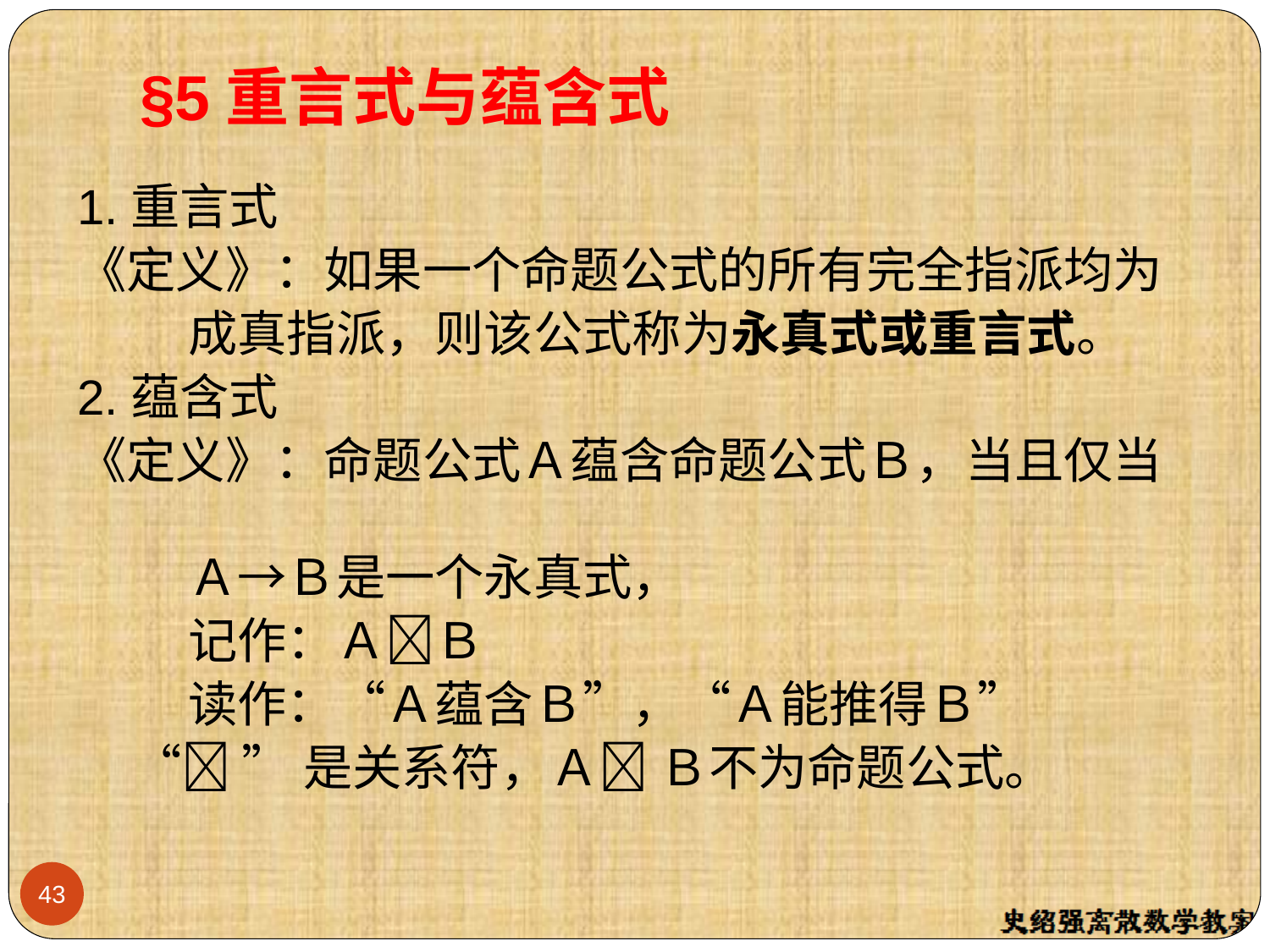

§5重言式与蕴含式
1.重言式
《定义》：如果一个命题公式的所有完全指派均为
         成真指派，则该公式称为永真式或重言式。
2.蕴含式
《定义》：命题公式Ａ蕴含命题公式Ｂ，当且仅当
         Ａ→Ｂ是一个永真式，
         记作：Ａ⇒Ｂ
         读作：“Ａ蕴含Ｂ”，“Ａ能推得Ｂ”
     “⇒ ”是关系符，Ａ⇒ Ｂ不为命题公式。

43